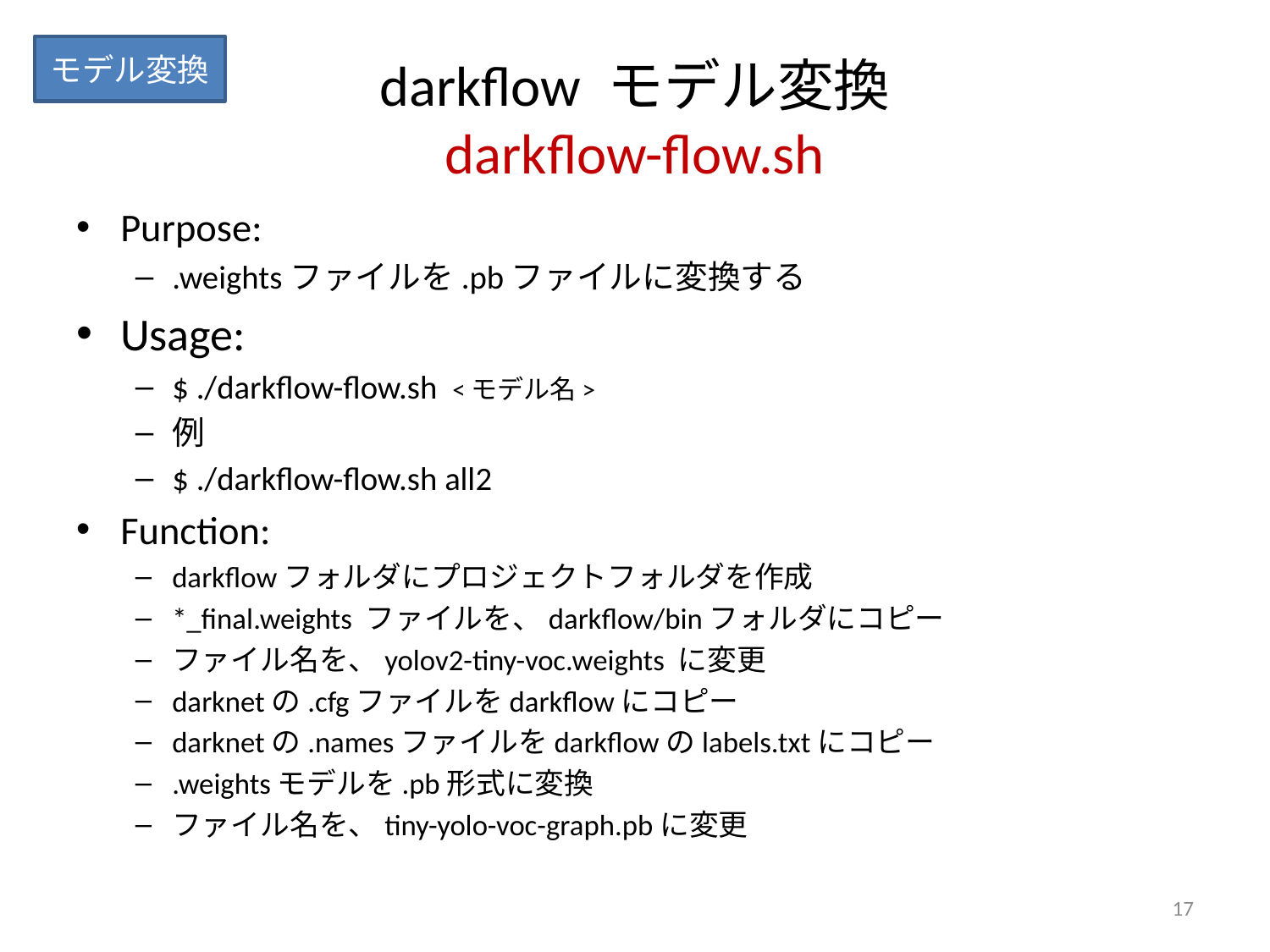

モデル変換
# darkflow モデル変換 darkflow-flow.sh
Purpose:
.weightsファイルを.pbファイルに変換する
Usage:
$ ./darkflow-flow.sh  <モデル名>
例
$ ./darkflow-flow.sh all2
Function:
darkflowフォルダにプロジェクトフォルダを作成
*_final.weights ファイルを、darkflow/binフォルダにコピー
ファイル名を、yolov2-tiny-voc.weights に変更
darknetの.cfgファイルをdarkflowにコピー
darknetの.namesファイルをdarkflowのlabels.txtにコピー
.weightsモデルを.pb形式に変換
ファイル名を、tiny-yolo-voc-graph.pbに変更

17